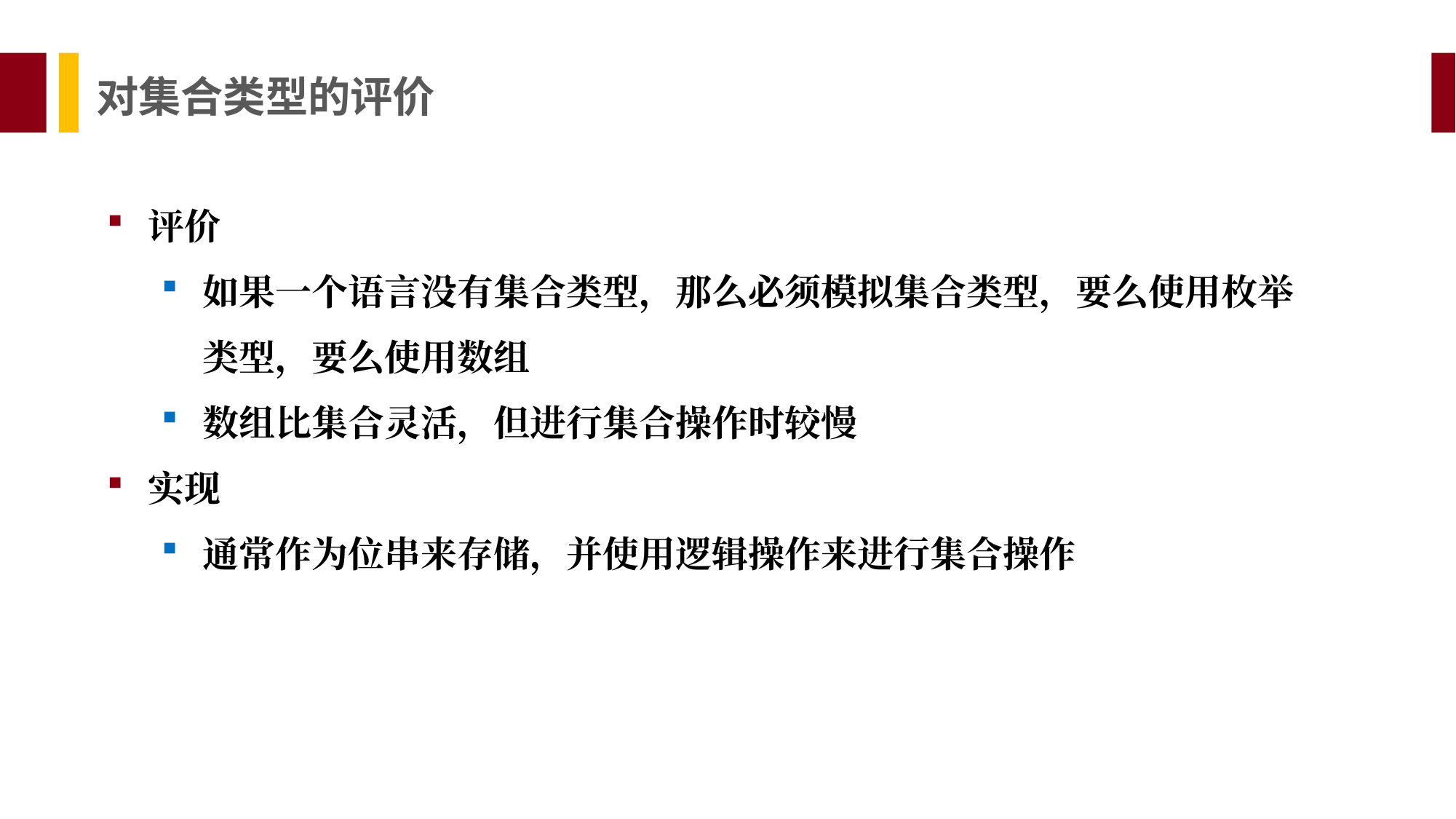

对集合类型的评价
评价
如果一个语言没有集合类型，那么必须模拟集合类型，要么使用枚举类型，要么使用数组
数组比集合灵活，但进行集合操作时较慢
实现
通常作为位串来存储，并使用逻辑操作来进行集合操作